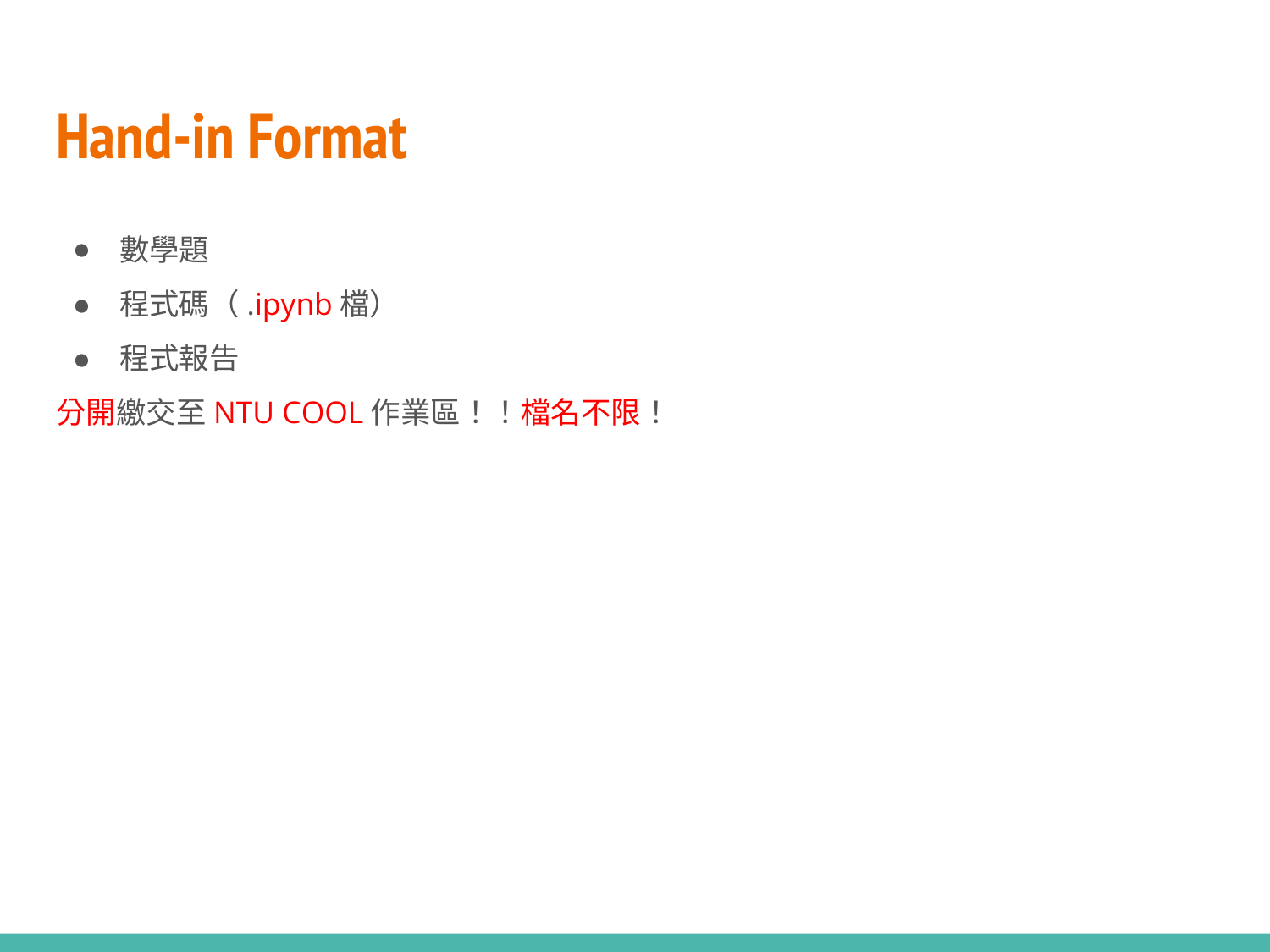

# Hand-in Format
數學題
程式碼（.ipynb檔）
程式報告
分開繳交至NTU COOL作業區！！檔名不限！